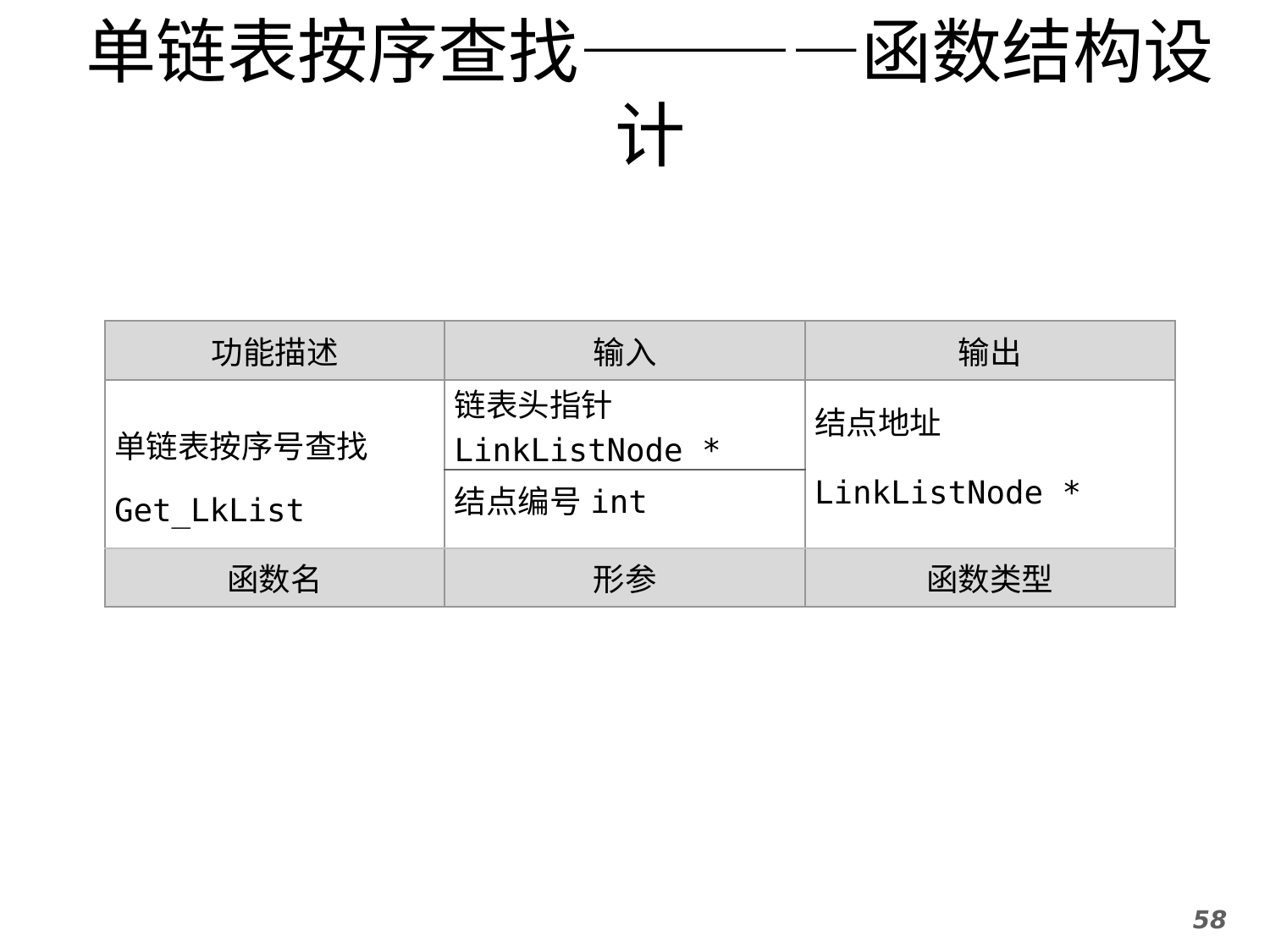

# 单链表按序查找————函数结构设计
| 功能描述 | 输入 | 输出 |
| --- | --- | --- |
| 单链表按序号查找 Get\_LkList | 链表头指针 LinkListNode \* | 结点地址 LinkListNode \* |
|  | 结点编号int |  |
| 函数名 | 形参 | 函数类型 |
58